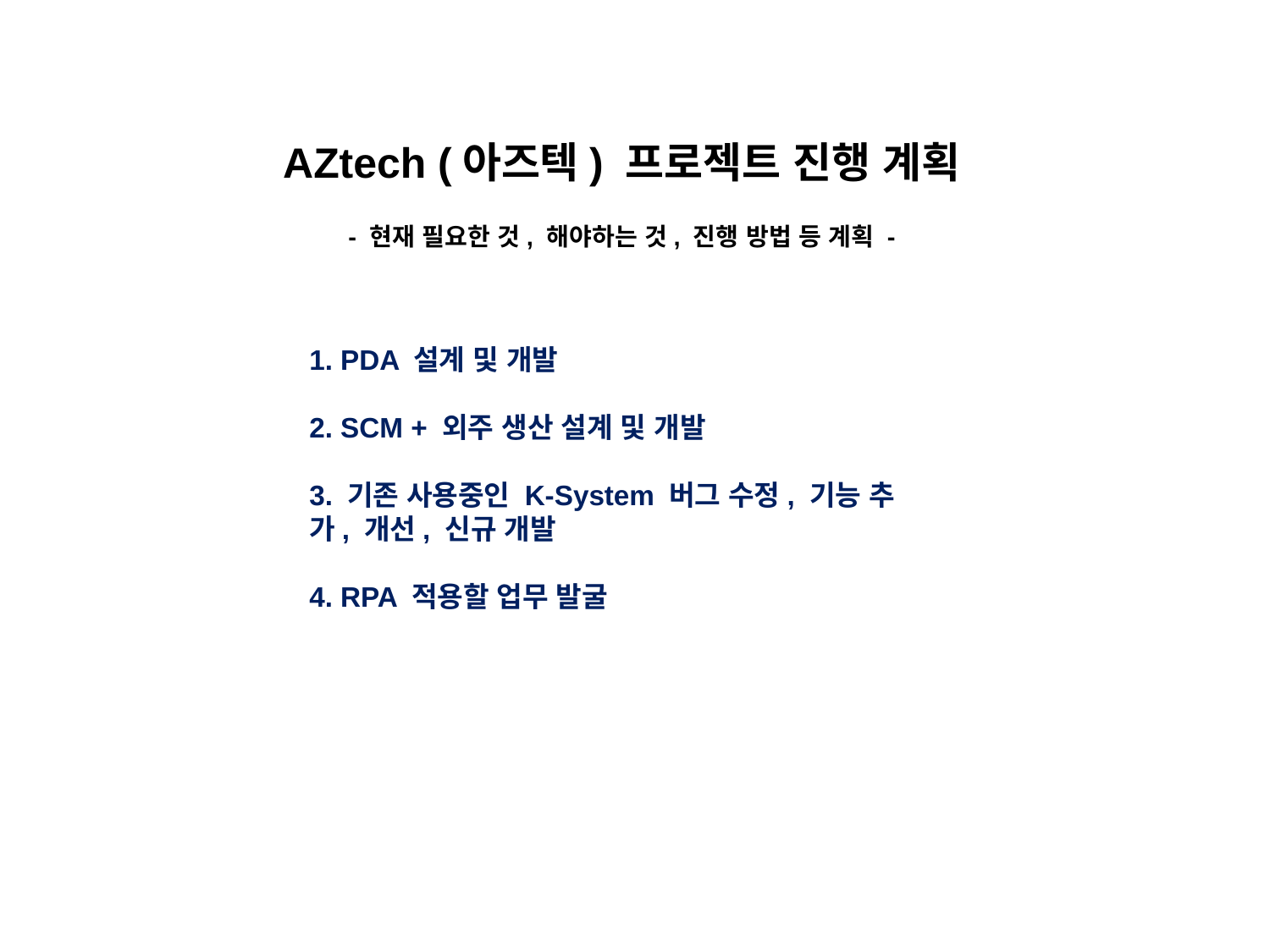

AZtech (아즈텍) 프로젝트 진행 계획
- 현재 필요한 것, 해야하는 것, 진행 방법 등 계획 -
1. PDA 설계 및 개발

2. SCM + 외주 생산 설계 및 개발

3. 기존 사용중인 K-System 버그 수정, 기능 추가, 개선, 신규 개발

4. RPA 적용할 업무 발굴